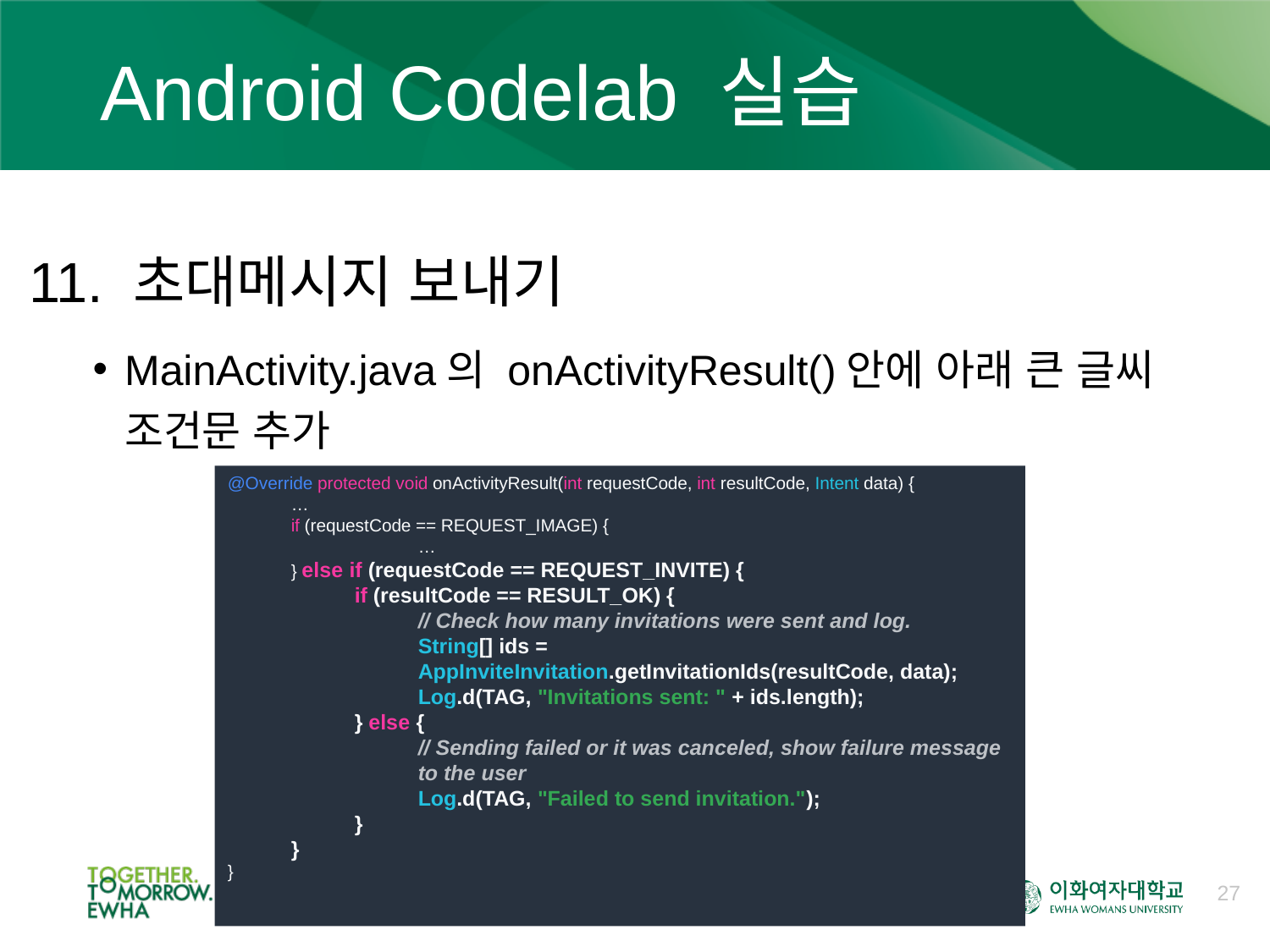

# Android Codelab 실습
11. 초대메시지 보내기
MainActivity.java의 onActivityResult()안에 아래 큰 글씨 조건문 추가
@Override protected void onActivityResult(int requestCode, int resultCode, Intent data) {
…
if (requestCode == REQUEST_IMAGE) {
	…
} else if (requestCode == REQUEST_INVITE) {
if (resultCode == RESULT_OK) {
// Check how many invitations were sent and log.
String[] ids = AppInviteInvitation.getInvitationIds(resultCode, data);
Log.d(TAG, "Invitations sent: " + ids.length);
} else {
// Sending failed or it was canceled, show failure message to the user
Log.d(TAG, "Failed to send invitation.");
}
}
}

27